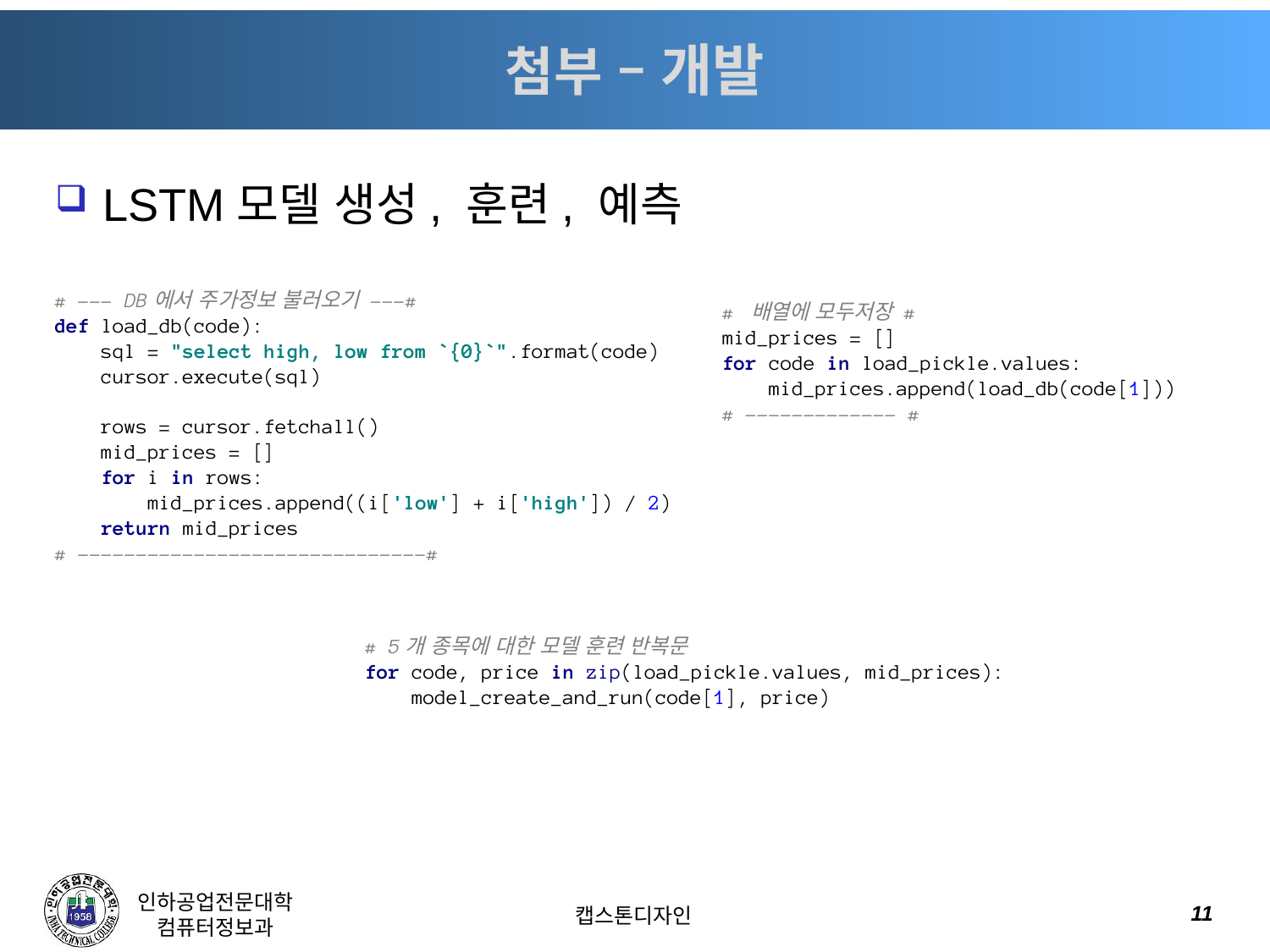

# 첨부 – 개발
LSTM모델 생성, 훈련, 예측

# --- DB에서 주가정보 불러오기 ---# def load_db(code): sql = "select high, low from `{0}`".format(code) cursor.execute(sql) rows = cursor.fetchall() mid_prices = [] for i in rows: mid_prices.append((i['low'] + i['high']) / 2) return mid_prices # ------------------------------#
# 배열에 모두저장 # mid_prices = [] for code in load_pickle.values: mid_prices.append(load_db(code[1])) # ------------- #
# 5개 종목에 대한 모델 훈련 반복문 for code, price in zip(load_pickle.values, mid_prices): model_create_and_run(code[1], price)